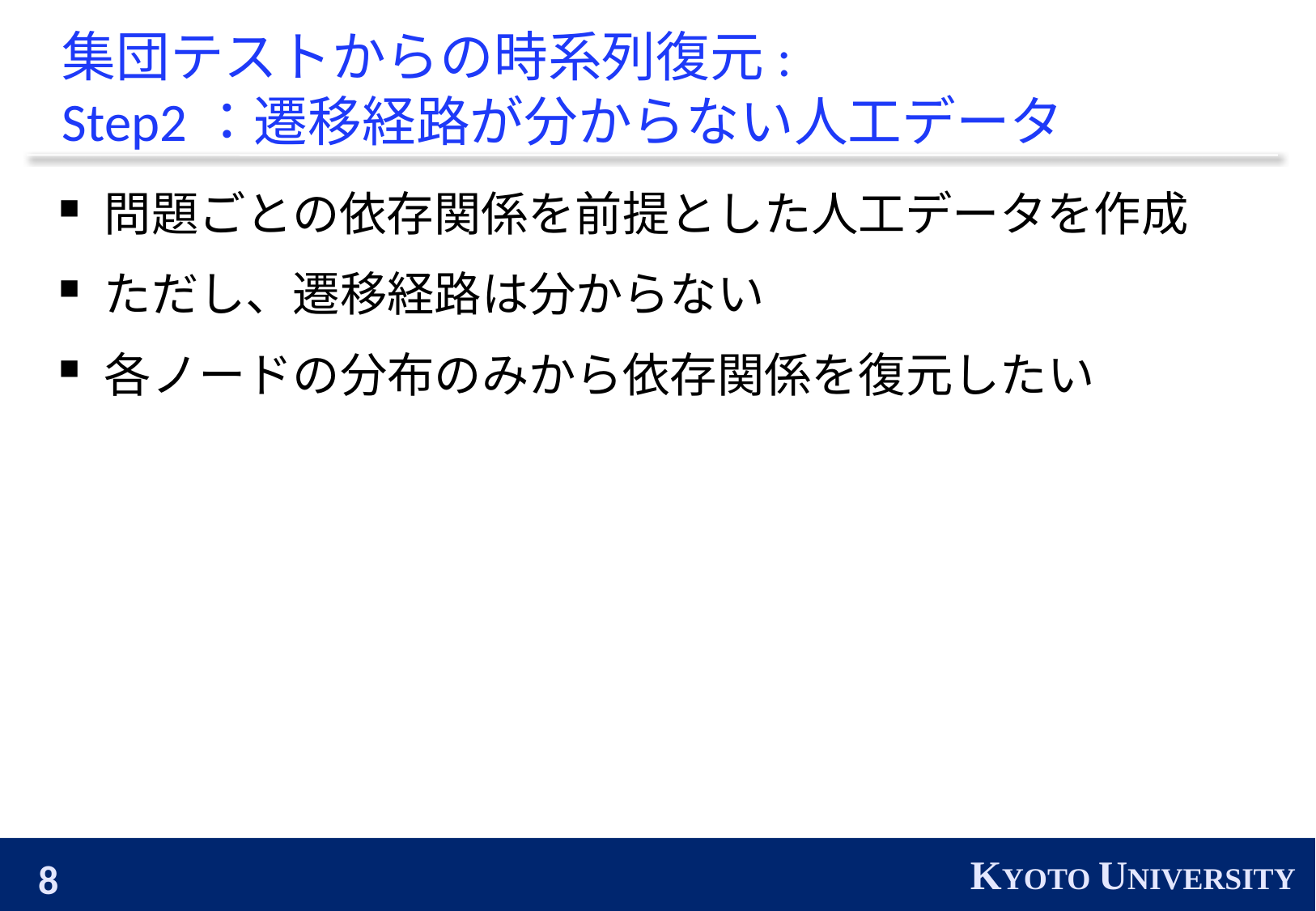

# 集団テストからの時系列復元: Step2：遷移経路が分からない人工データ
問題ごとの依存関係を前提とした人工データを作成
ただし、遷移経路は分からない
各ノードの分布のみから依存関係を復元したい